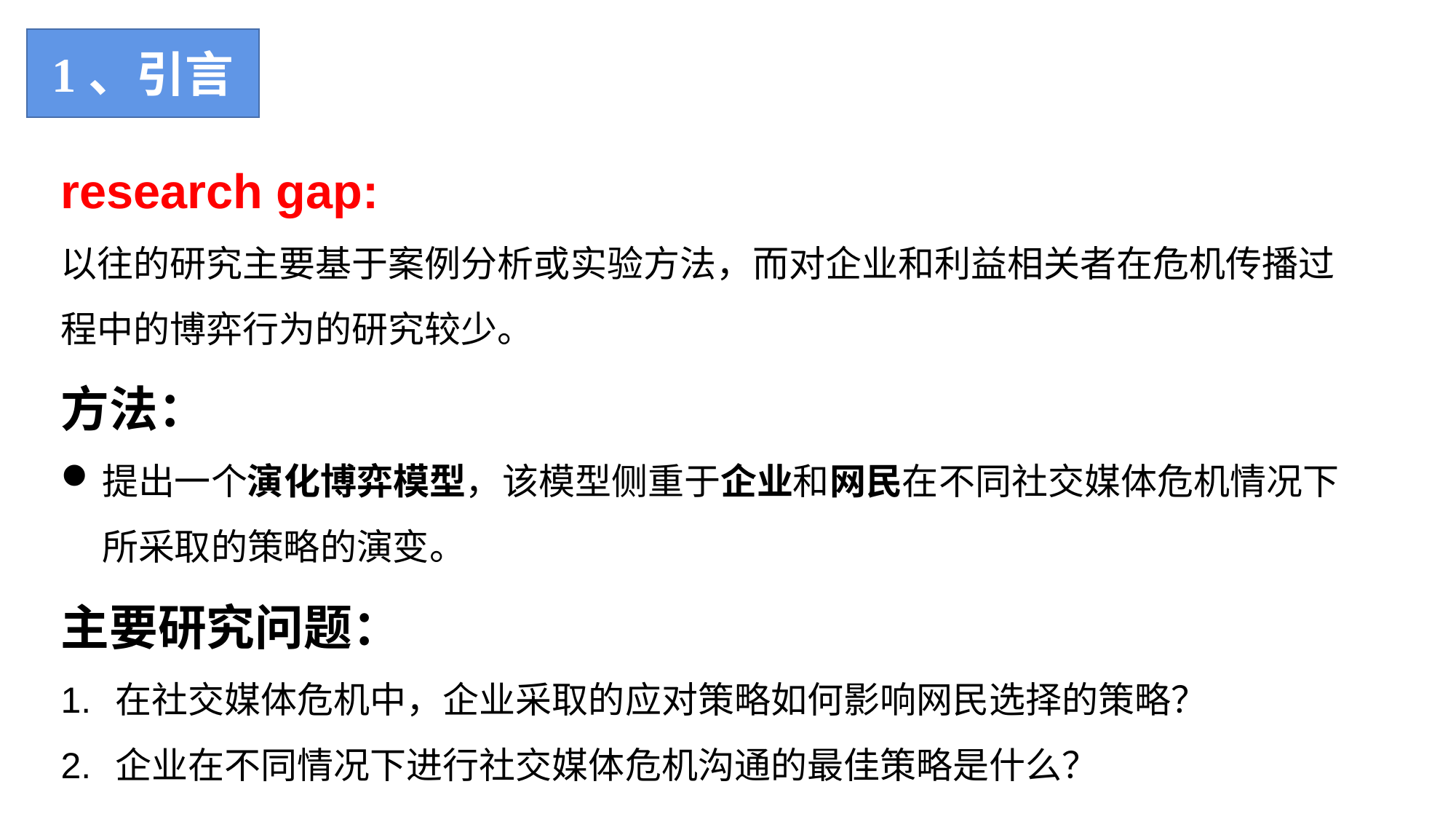

1、引言
research gap:
以往的研究主要基于案例分析或实验方法，而对企业和利益相关者在危机传播过程中的博弈行为的研究较少。
方法：
提出一个演化博弈模型，该模型侧重于企业和网民在不同社交媒体危机情况下所采取的策略的演变。
主要研究问题：
在社交媒体危机中，企业采取的应对策略如何影响网民选择的策略？
企业在不同情况下进行社交媒体危机沟通的最佳策略是什么？

4